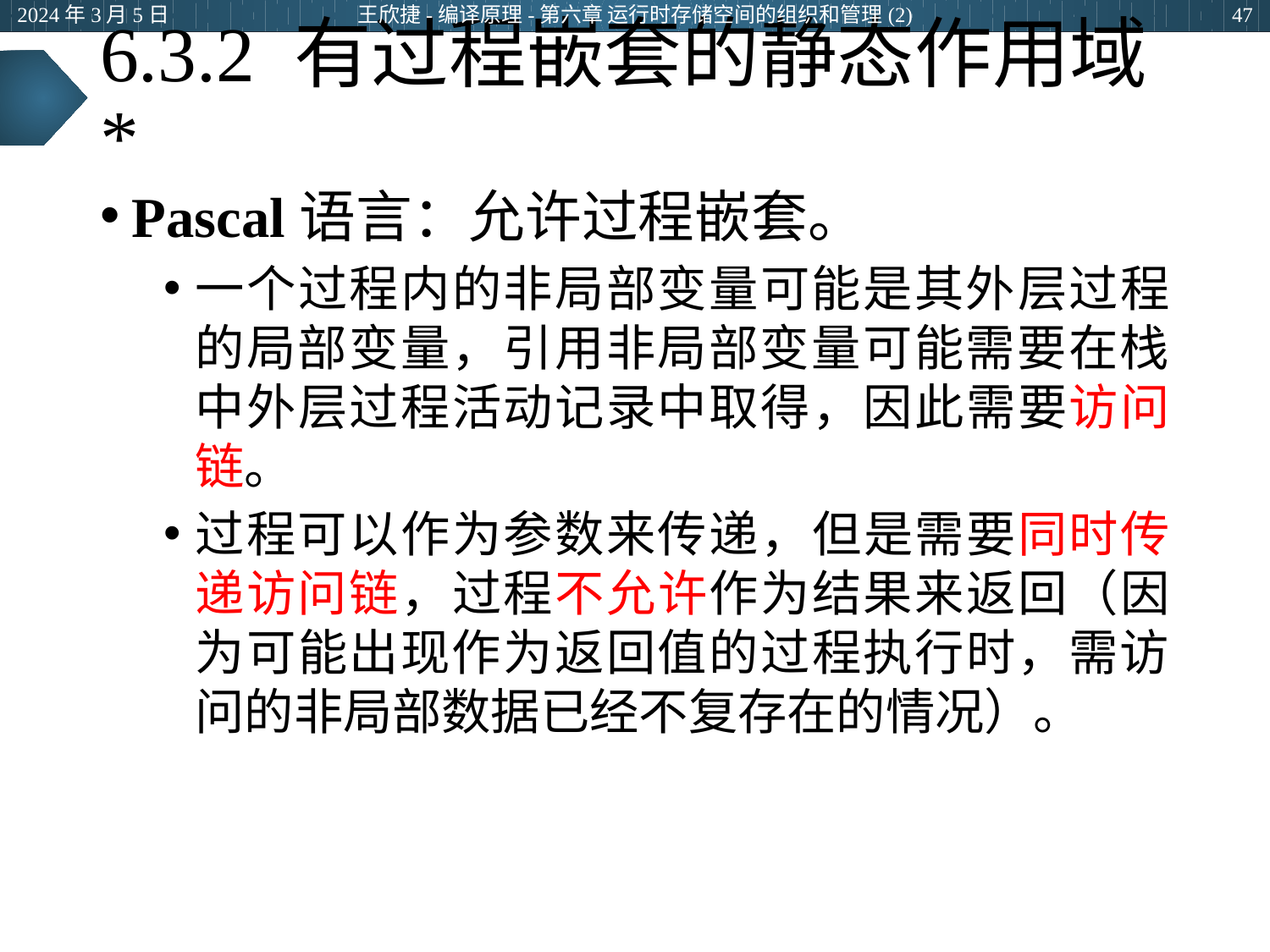

王欣捷-编译原理-第六章 运行时存储空间的组织和管理(2)
2024年3月5日
47
# 6.3.2 有过程嵌套的静态作用域*
Pascal语言：允许过程嵌套。
一个过程内的非局部变量可能是其外层过程的局部变量，引用非局部变量可能需要在栈中外层过程活动记录中取得，因此需要访问链。
过程可以作为参数来传递，但是需要同时传递访问链，过程不允许作为结果来返回（因为可能出现作为返回值的过程执行时，需访问的非局部数据已经不复存在的情况）。